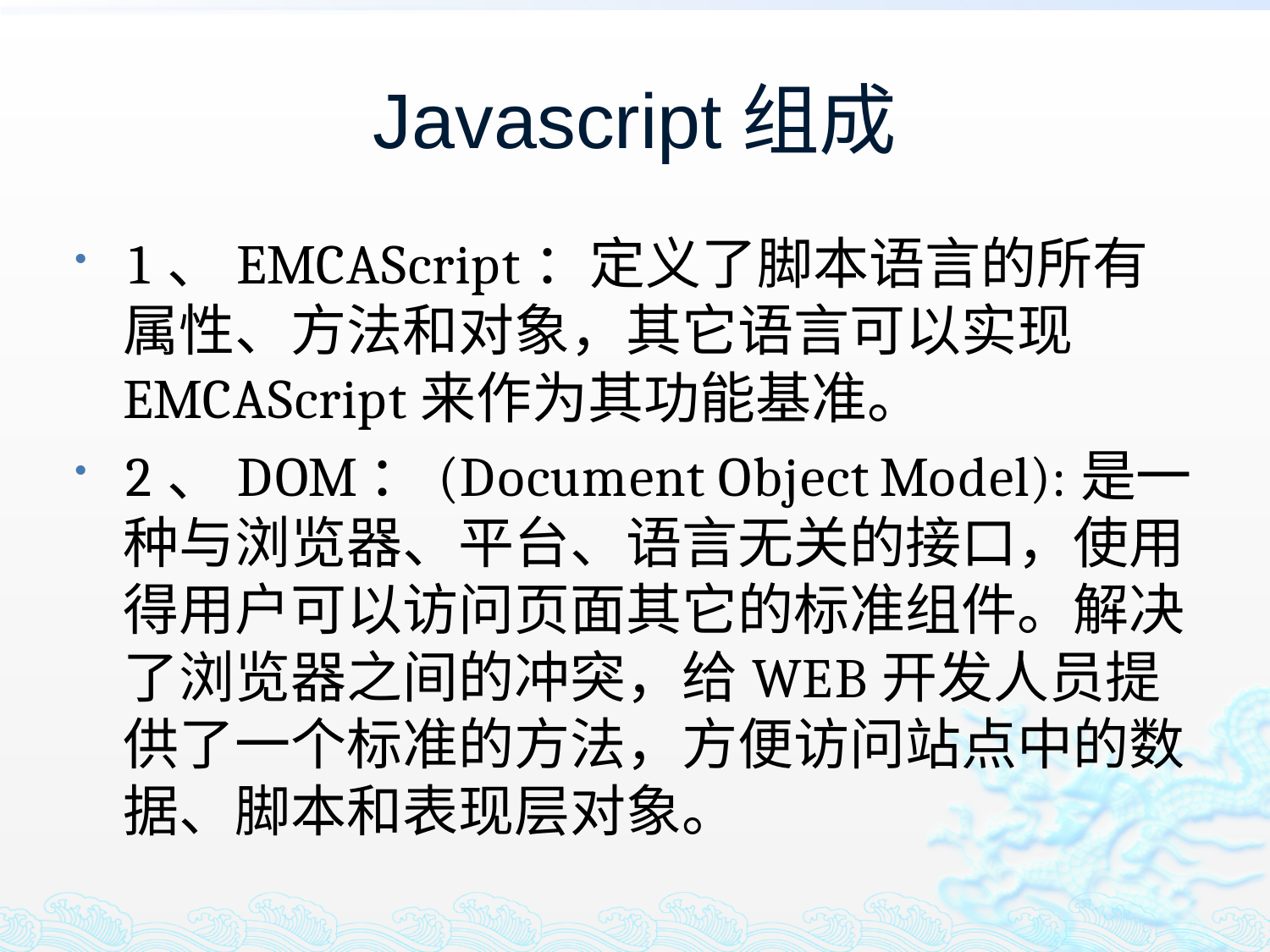

# Javascript组成
1、EMCAScript：定义了脚本语言的所有属性、方法和对象，其它语言可以实现EMCAScript来作为其功能基准。
2、DOM：(Document Object Model):是一种与浏览器、平台、语言无关的接口，使用得用户可以访问页面其它的标准组件。解决了浏览器之间的冲突，给WEB开发人员提供了一个标准的方法，方便访问站点中的数据、脚本和表现层对象。